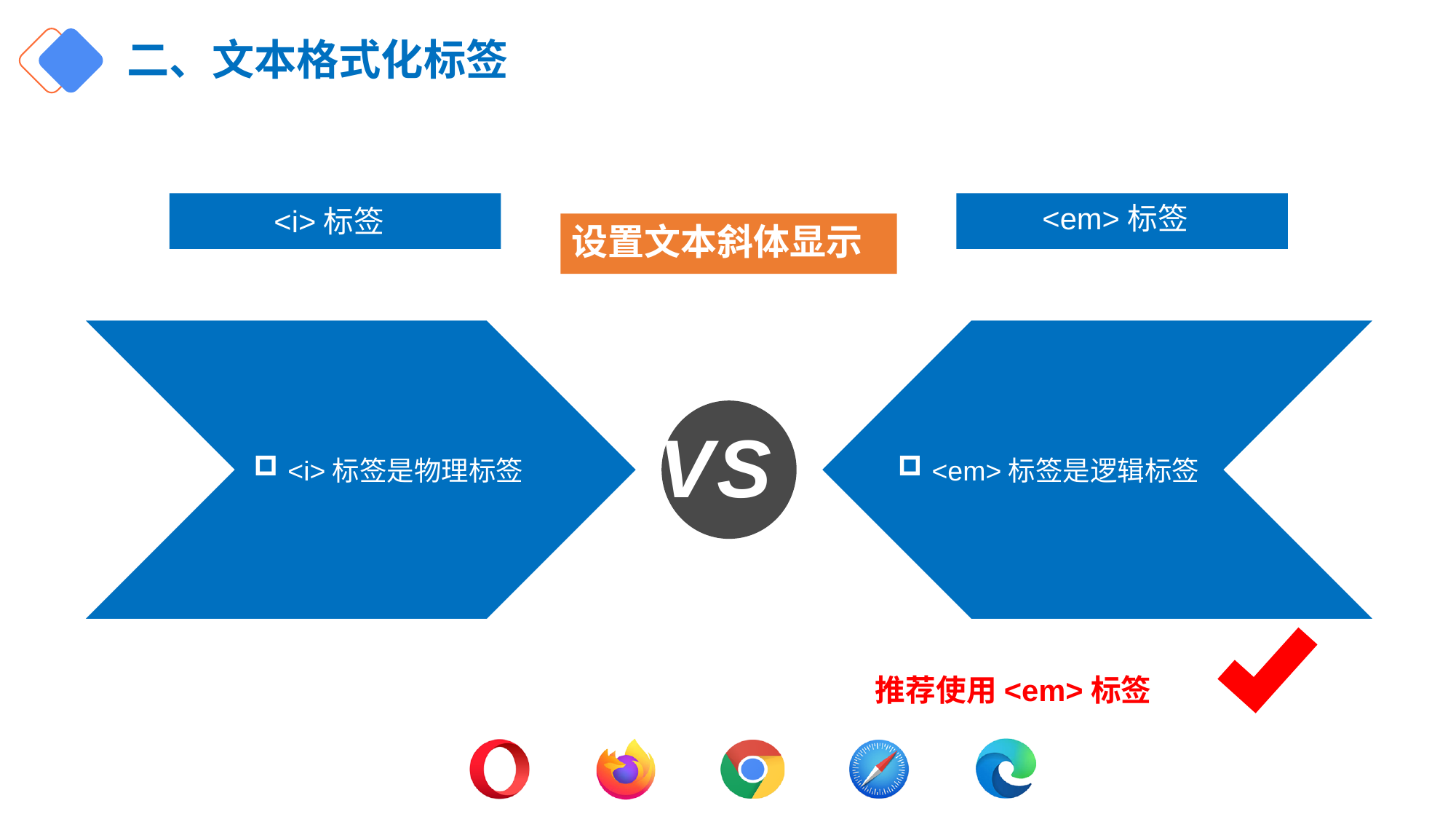

# 二、文本格式化标签

<em>标签
<i>标签
设置文本斜体显示

VS
<em>标签是逻辑标签
<i>标签是物理标签

推荐使用<em>标签